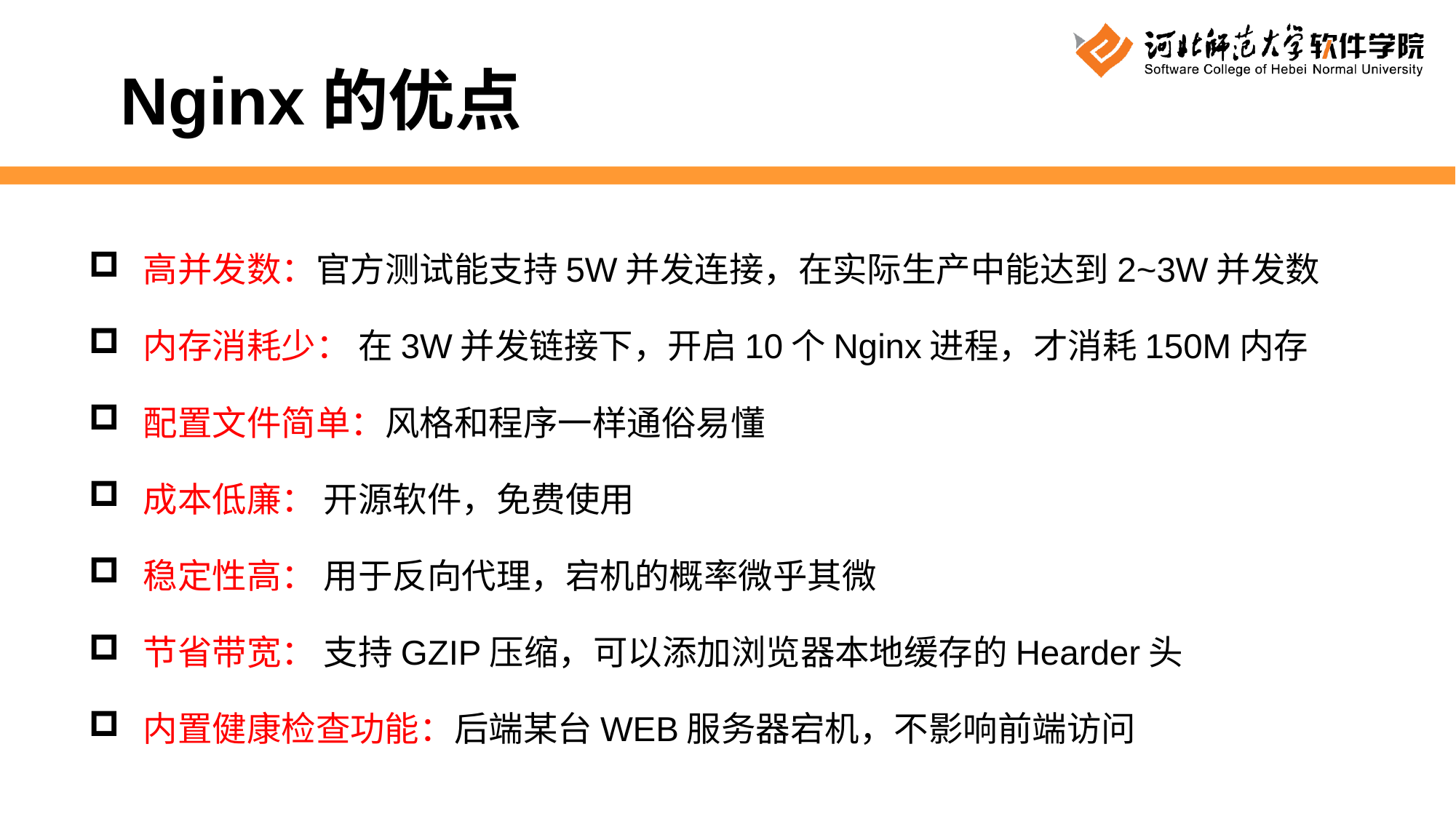

Nginx的优点
 高并发数：官方测试能支持5W并发连接，在实际生产中能达到2~3W并发数
 内存消耗少： 在3W并发链接下，开启10个Nginx进程，才消耗150M内存
 配置文件简单：风格和程序一样通俗易懂
 成本低廉： 开源软件，免费使用
 稳定性高： 用于反向代理，宕机的概率微乎其微
 节省带宽： 支持GZIP压缩，可以添加浏览器本地缓存的Hearder头
 内置健康检查功能：后端某台WEB服务器宕机，不影响前端访问